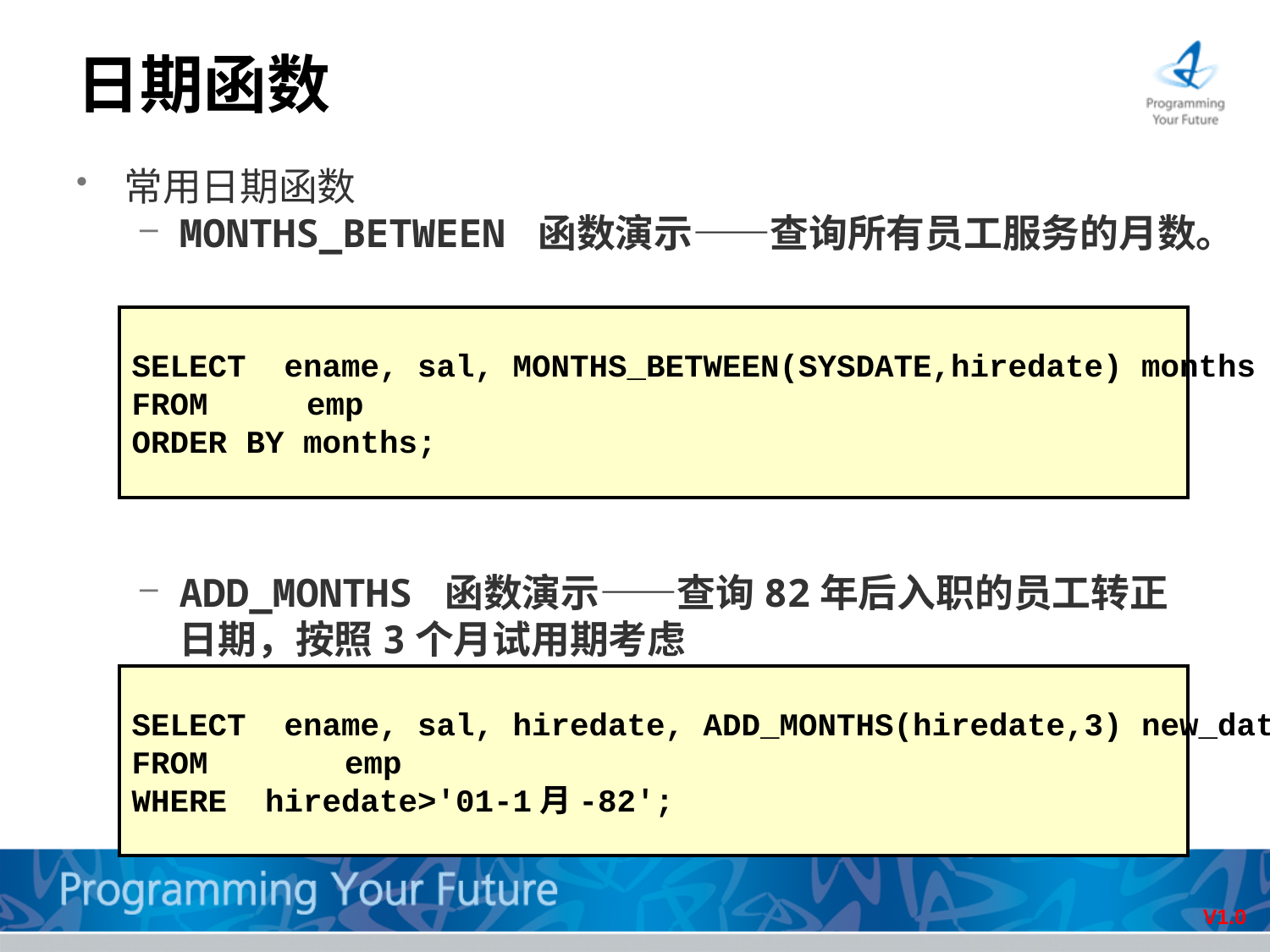

# 日期函数
常用日期函数
MONTHS_BETWEEN 函数演示——查询所有员工服务的月数。

ADD_MONTHS 函数演示——查询82年后入职的员工转正日期，按照3个月试用期考虑
SELECT  ename, sal, MONTHS_BETWEEN(SYSDATE,hiredate) months
FROM 	emp
ORDER BY months;
SELECT  ename, sal, hiredate, ADD_MONTHS(hiredate,3) new_date
FROM	  emp
WHERE  hiredate>'01-1月-82';